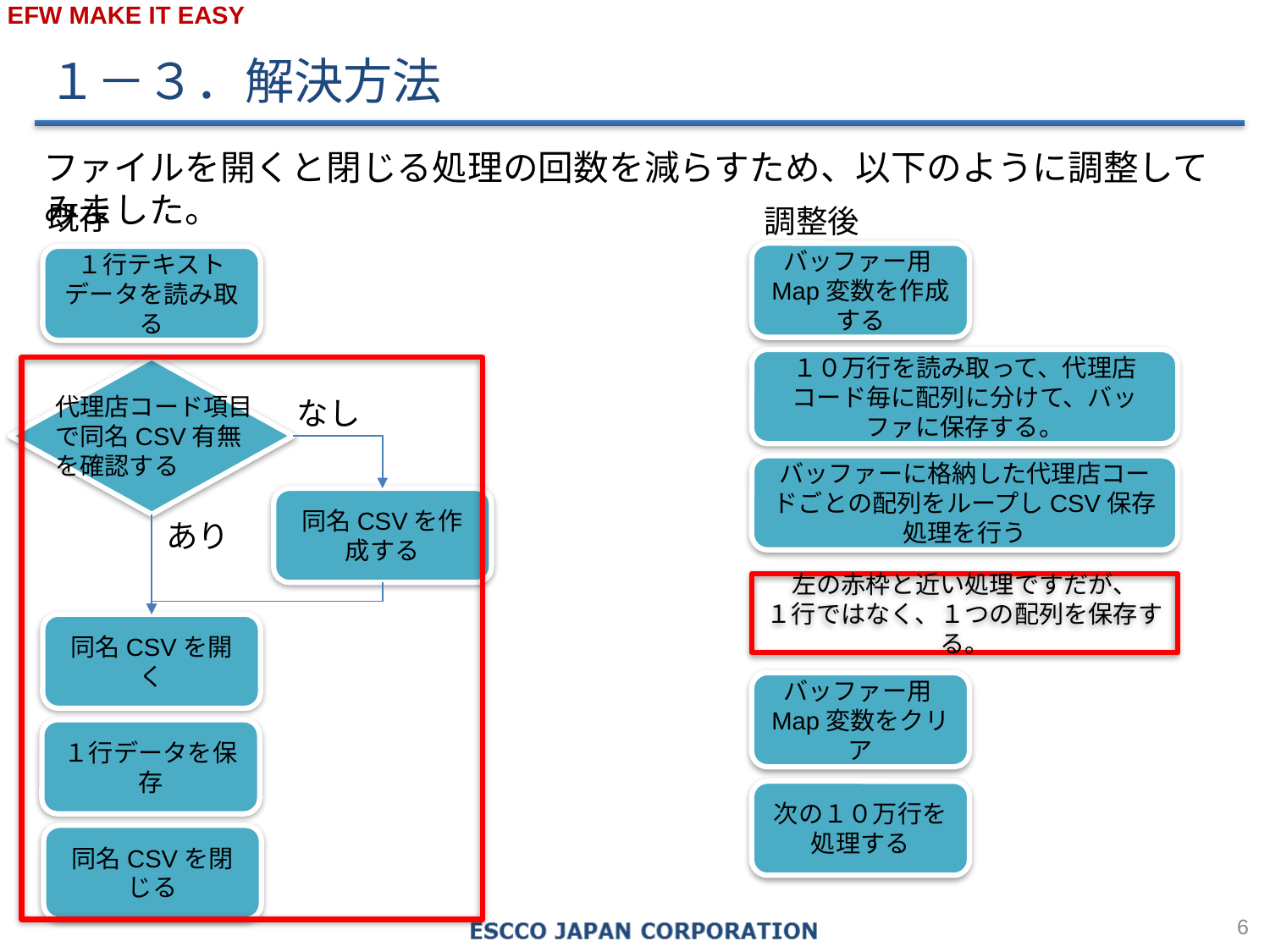

１－３．解決方法
ファイルを開くと閉じる処理の回数を減らすため、以下のように調整してみました。
既存
調整後
バッファー用Map変数を作成する
１行テキストデータを読み取る
１０万行を読み取って、代理店コード毎に配列に分けて、バッファに保存する。

代理店コード項目で同名CSV有無を確認する
なし
バッファーに格納した代理店コードごとの配列をループしCSV保存処理を行う
同名CSVを作成する
あり
左の赤枠と近い処理ですだが、
１行ではなく、１つの配列を保存する。
同名CSVを開く
バッファー用Map変数をクリア
１行データを保存
次の１０万行を処理する
同名CSVを閉じる
6